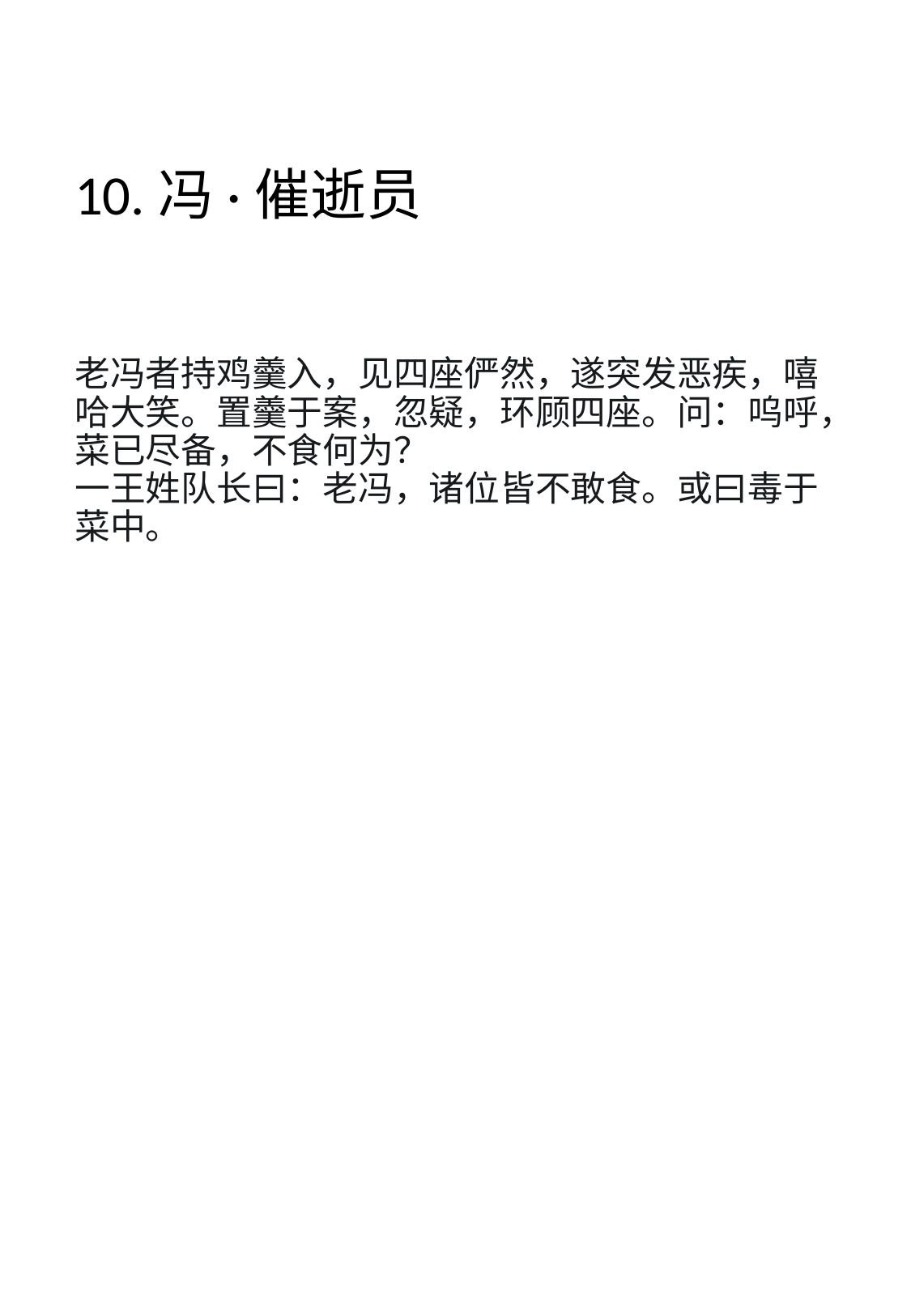

# 10.冯·催逝员
老冯者持鸡羹入，见四座俨然，遂突发恶疾，嘻哈大笑。置羹于案，忽疑，环顾四座。问：呜呼，菜已尽备，不食何为？
一王姓队长曰：老冯，诸位皆不敢食。或曰毒于菜中。